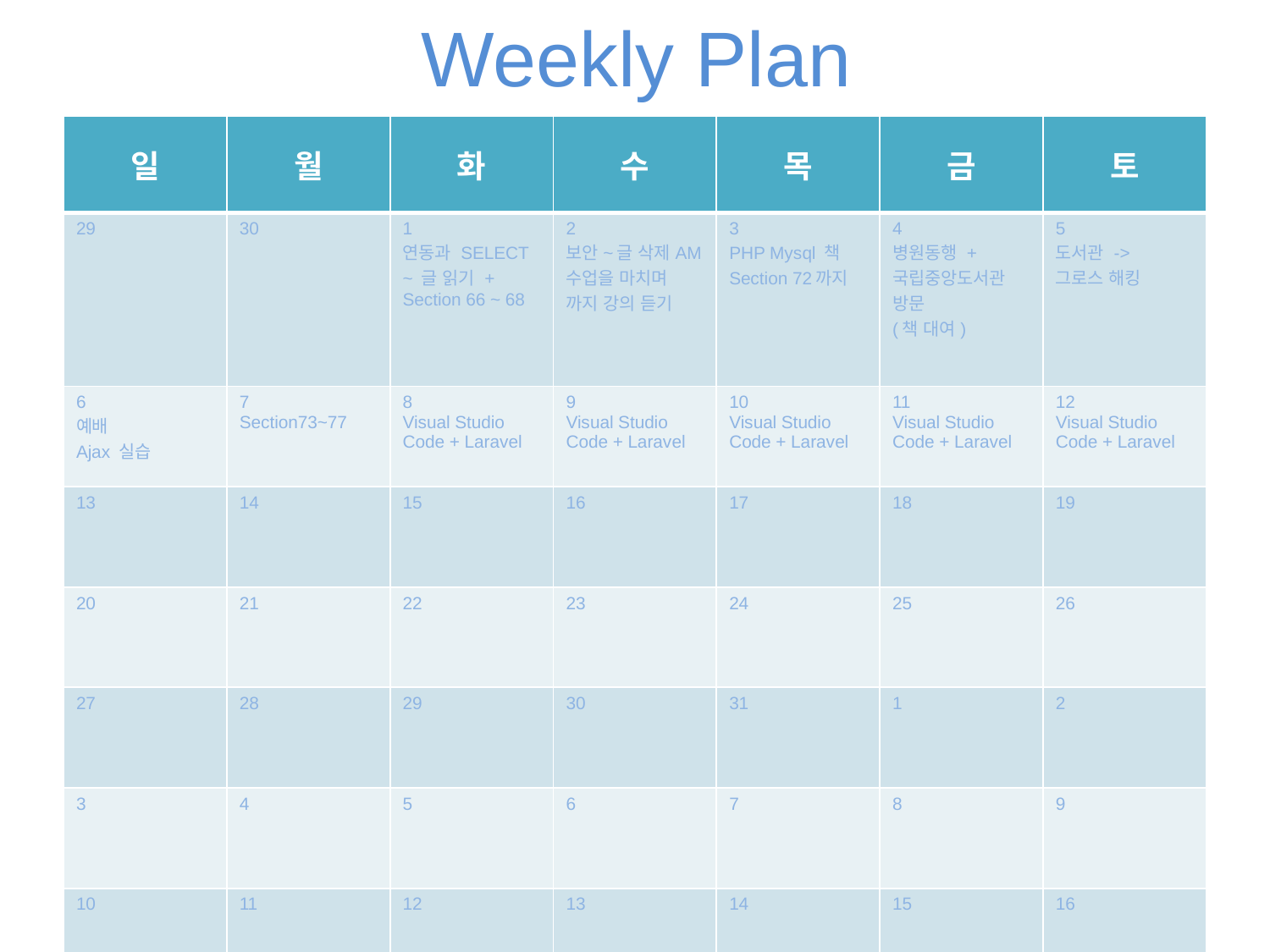

# Weekly Plan
| 일 | 월 | 화 | 수 | 목 | 금 | 토 |
| --- | --- | --- | --- | --- | --- | --- |
| 29 | 30 | 1 연동과 SELECT ~ 글 읽기 + Section 66 ~ 68 | 2 보안~글 삭제AM수업을 마치며 까지 강의 듣기 | 3 PHP Mysql 책 Section 72까지 | 4 병원동행 + 국립중앙도서관 방문 (책 대여) | 5 도서관 -> 그로스 해킹 |
| 6 예배 Ajax 실습 | 7 Section73~77 | 8 Visual Studio Code + Laravel | 9 Visual Studio Code + Laravel | 10 Visual Studio Code + Laravel | 11 Visual Studio Code + Laravel | 12 Visual Studio Code + Laravel |
| 13 | 14 | 15 | 16 | 17 | 18 | 19 |
| 20 | 21 | 22 | 23 | 24 | 25 | 26 |
| 27 | 28 | 29 | 30 | 31 | 1 | 2 |
| 3 | 4 | 5 | 6 | 7 | 8 | 9 |
| 10 | 11 | 12 | 13 | 14 | 15 | 16 |